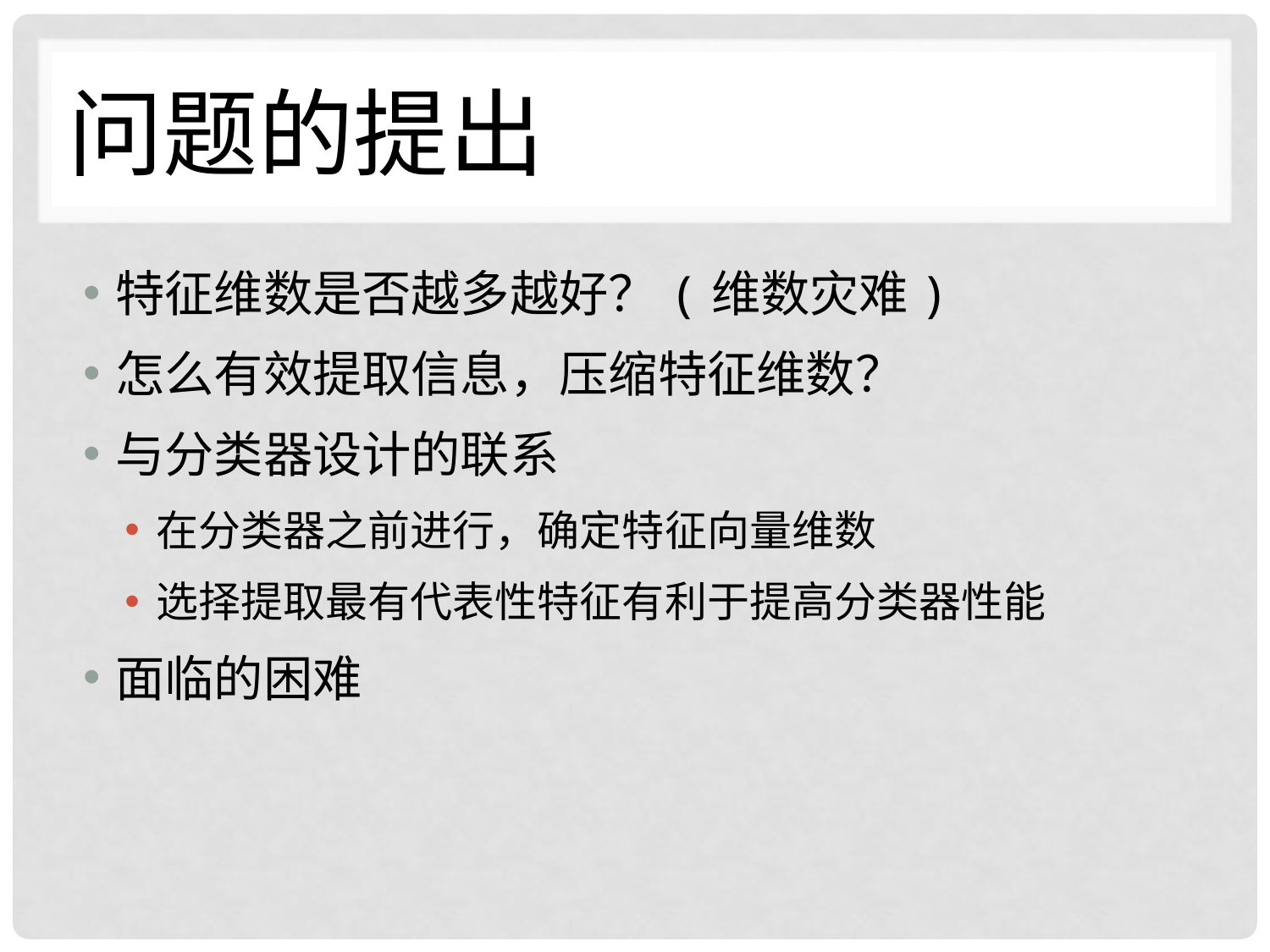

# 问题的提出
特征维数是否越多越好？(维数灾难)
怎么有效提取信息，压缩特征维数？
与分类器设计的联系
在分类器之前进行，确定特征向量维数
选择提取最有代表性特征有利于提高分类器性能
面临的困难